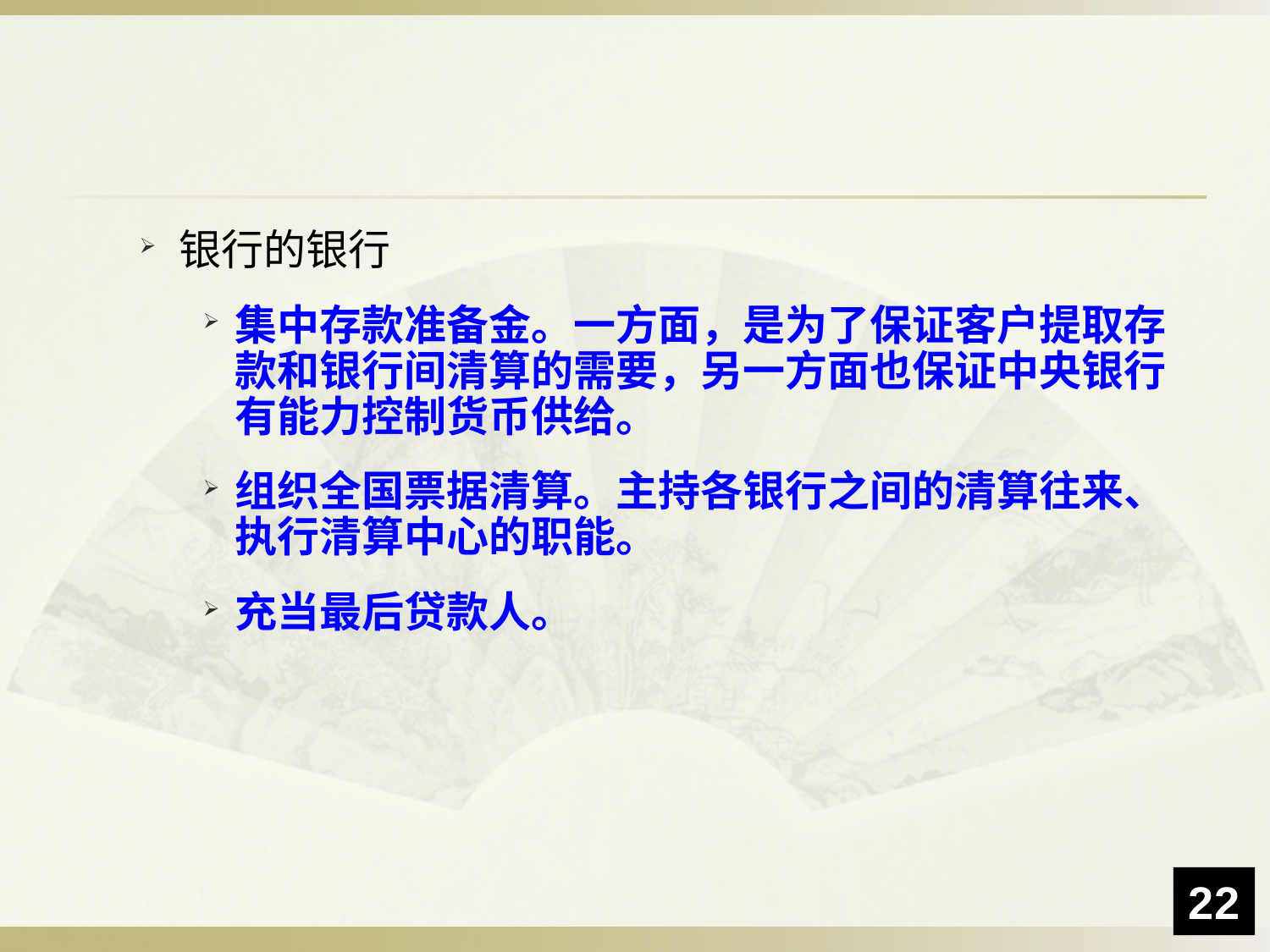

银行的银行
集中存款准备金。一方面，是为了保证客户提取存款和银行间清算的需要，另一方面也保证中央银行有能力控制货币供给。
组织全国票据清算。主持各银行之间的清算往来、执行清算中心的职能。
充当最后贷款人。
22